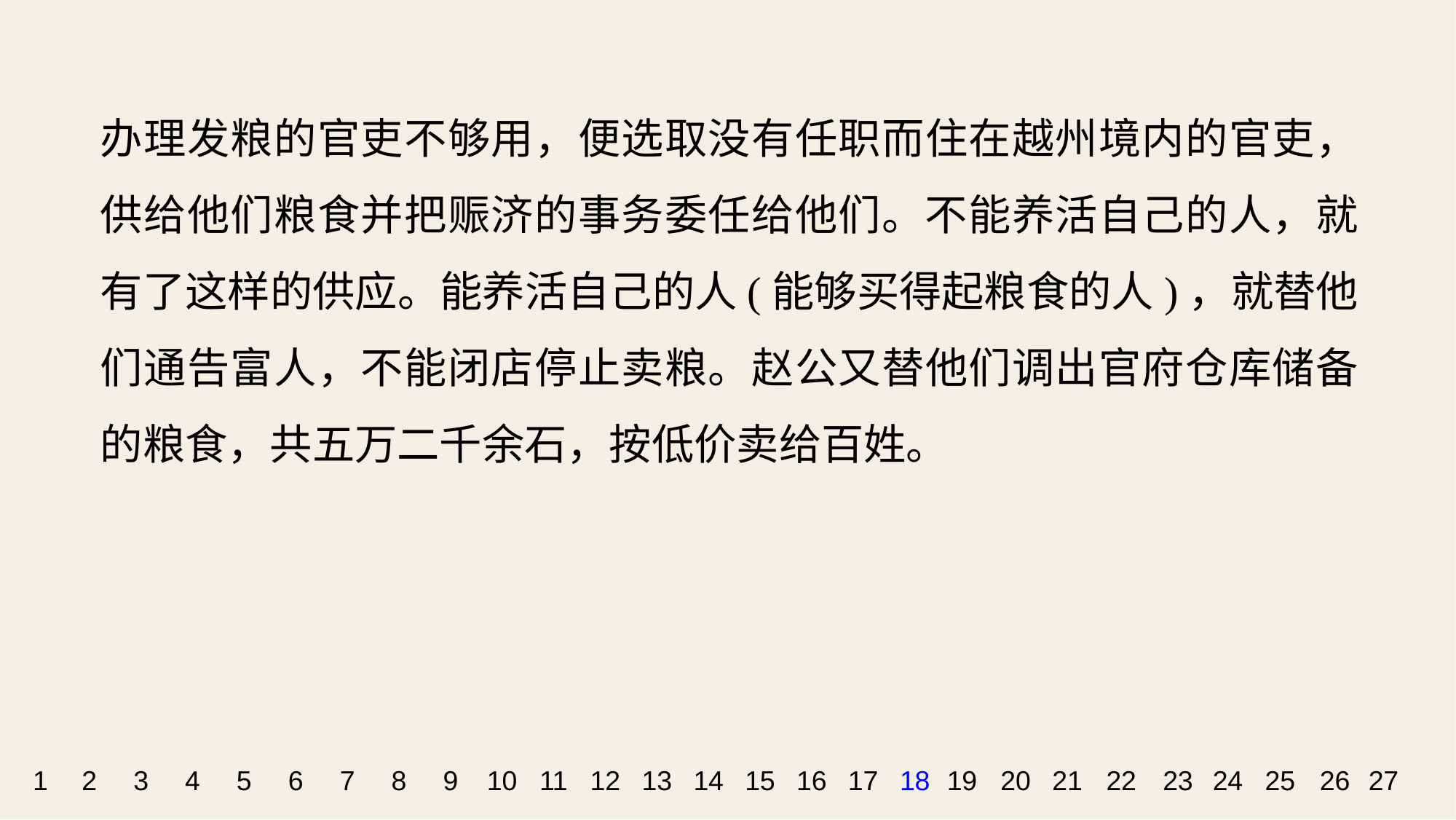

办理发粮的官吏不够用，便选取没有任职而住在越州境内的官吏，供给他们粮食并把赈济的事务委任给他们。不能养活自己的人，就有了这样的供应。能养活自己的人(能够买得起粮食的人)，就替他们通告富人，不能闭店停止卖粮。赵公又替他们调出官府仓库储备的粮食，共五万二千余石，按低价卖给百姓。
1
2
3
4
5
6
7
8
9
10
11
12
13
14
15
16
17
18
19
20
21
22
23
24
25
26
27